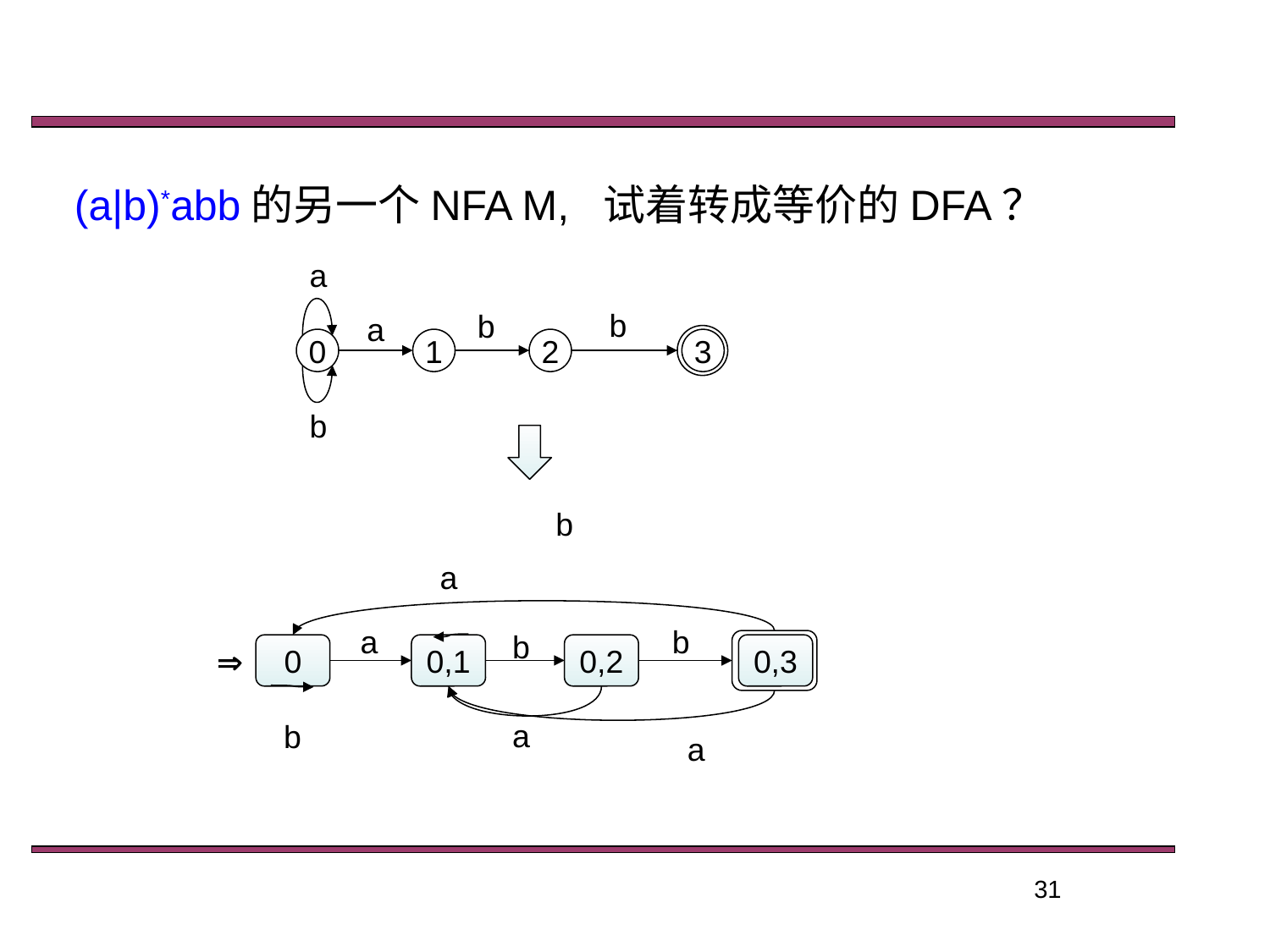

(a|b)*abb的另一个NFA M,  试着转成等价的DFA？
a
b
b
a

3
0
1
2
b

b
a
a
b
b

⇒
0
0,1
0,2
0,3
a
b
a
31